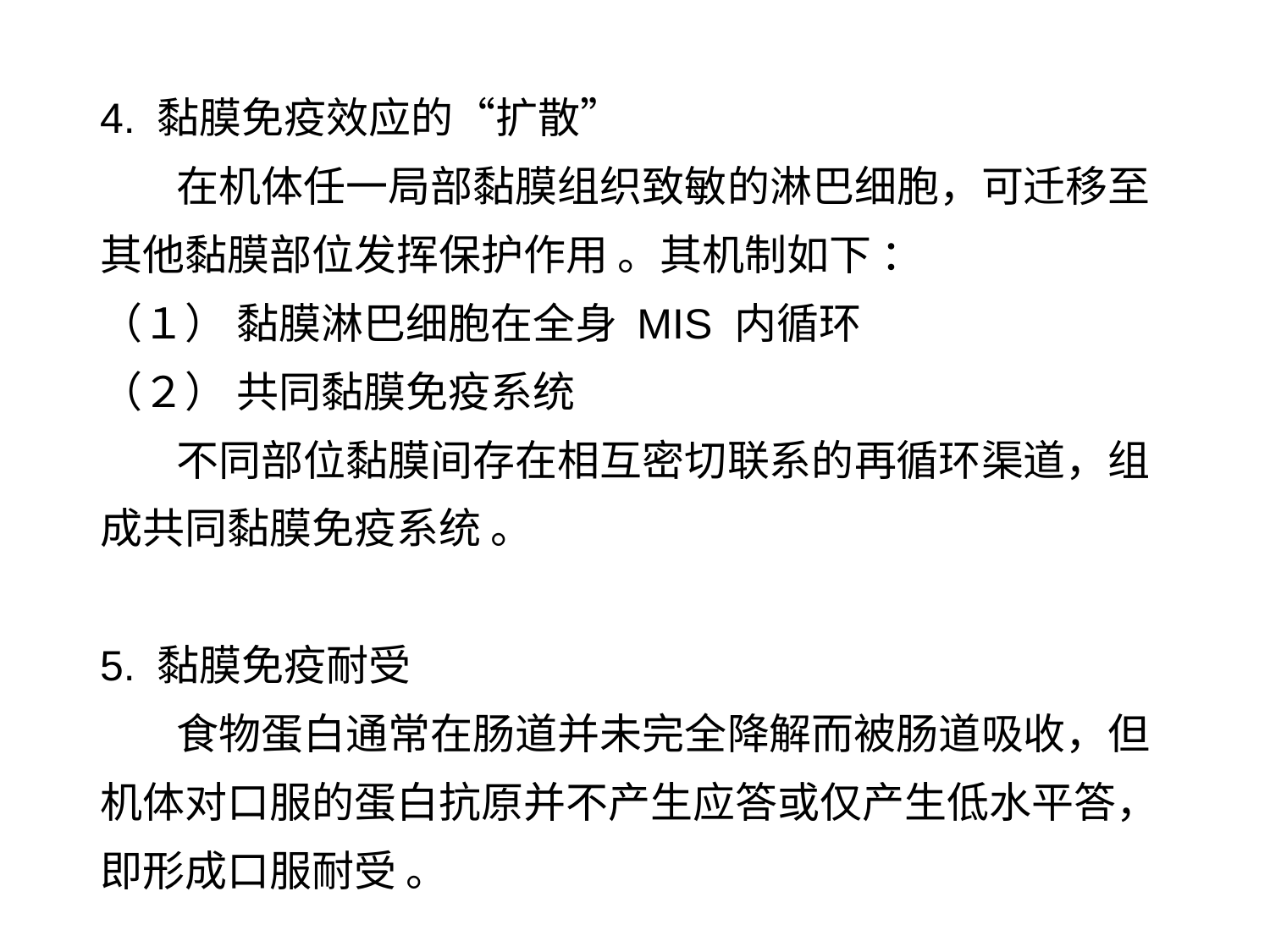

4. 黏膜免疫效应的“扩散”
       在机体任一局部黏膜组织致敏的淋巴细胞，可迁移至
其他黏膜部位发挥保护作用 。其机制如下 ：
（１） 黏膜淋巴细胞在全身 MIS 内循环
（２） 共同黏膜免疫系统
       不同部位黏膜间存在相互密切联系的再循环渠道，组
成共同黏膜免疫系统 。

5. 黏膜免疫耐受
       食物蛋白通常在肠道并未完全降解而被肠道吸收，但
机体对口服的蛋白抗原并不产生应答或仅产生低水平答，
即形成口服耐受 。